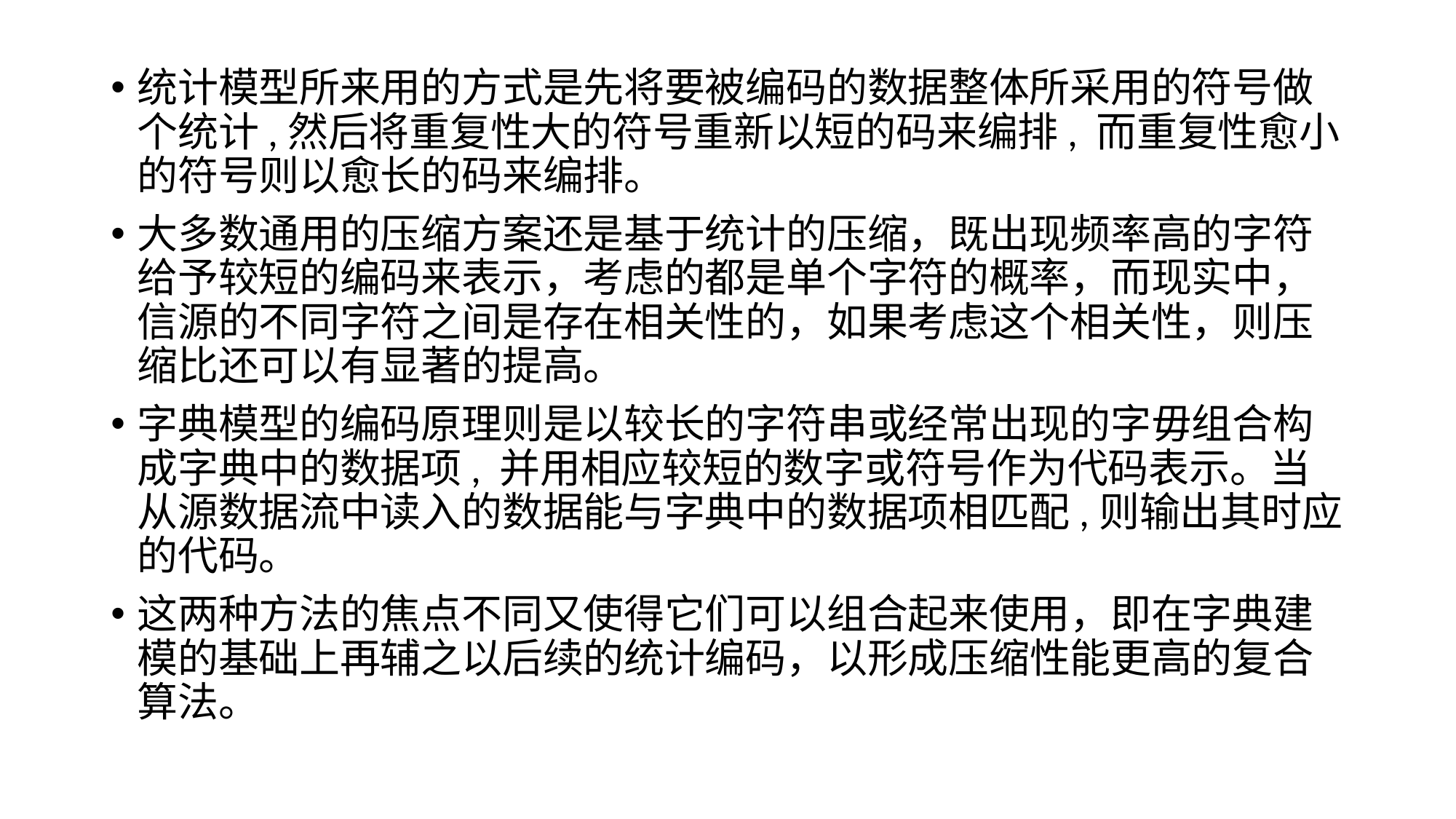

统计模型所来用的方式是先将要被编码的数据整体所采用的符号做个统计,然后将重复性大的符号重新以短的码来编排, 而重复性愈小的符号则以愈长的码来编排。
大多数通用的压缩方案还是基于统计的压缩，既出现频率高的字符给予较短的编码来表示，考虑的都是单个字符的概率，而现实中，信源的不同字符之间是存在相关性的，如果考虑这个相关性，则压缩比还可以有显著的提高。
字典模型的编码原理则是以较长的字符串或经常出现的字毋组合构成字典中的数据项, 并用相应较短的数字或符号作为代码表示。当从源数据流中读入的数据能与字典中的数据项相匹配,则输出其时应的代码。
这两种方法的焦点不同又使得它们可以组合起来使用，即在字典建模的基础上再辅之以后续的统计编码，以形成压缩性能更高的复合算法。